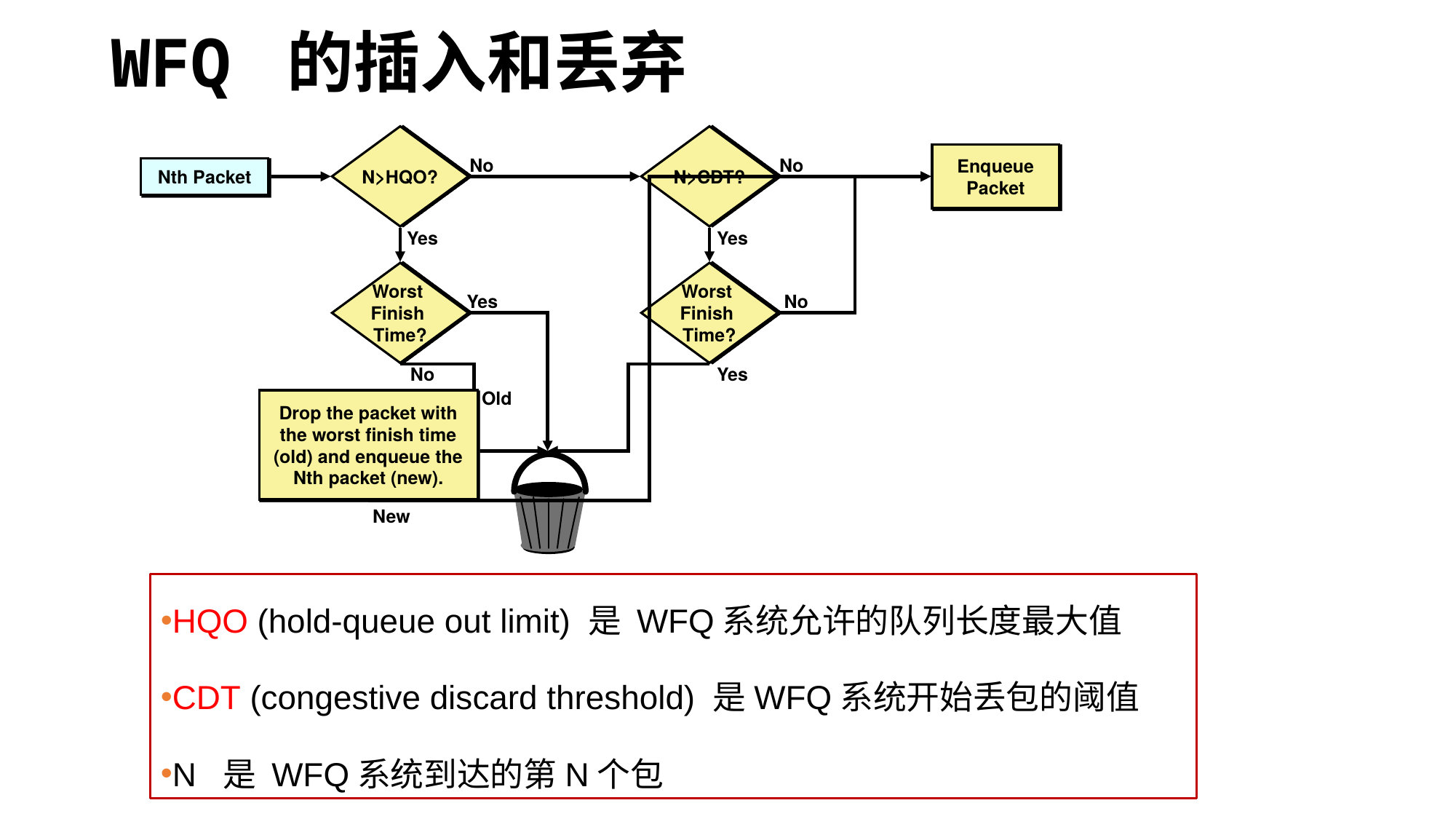

# WFQ 的插入和丢弃
N>HQO?
N>CDT?
Enqueue
Packet
No
No
Nth Packet
Yes
Yes
Worst
Finish
Time?
Worst
Finish
Time?
Yes
No
No
Yes
Old
Drop the packet with the worst finish time (old) and enqueue the Nth packet (new).

New
HQO (hold-queue out limit) 是 WFQ系统允许的队列长度最大值
CDT (congestive discard threshold) 是WFQ系统开始丢包的阈值
N  是 WFQ系统到达的第N个包